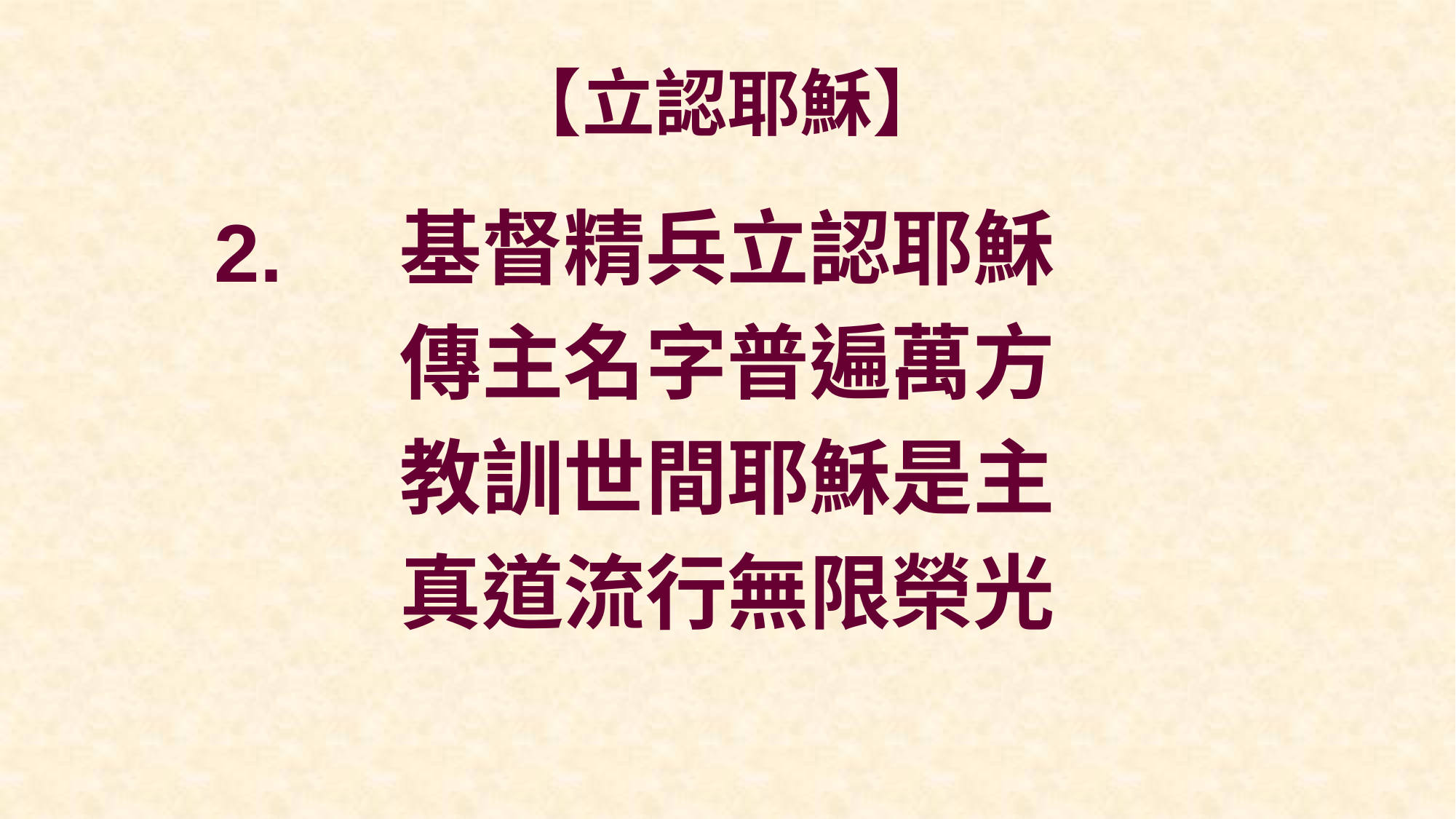

# 【立認耶穌】
基督精兵立認耶穌
傳主名字普遍萬方
教訓世間耶穌是主
真道流行無限榮光
2.